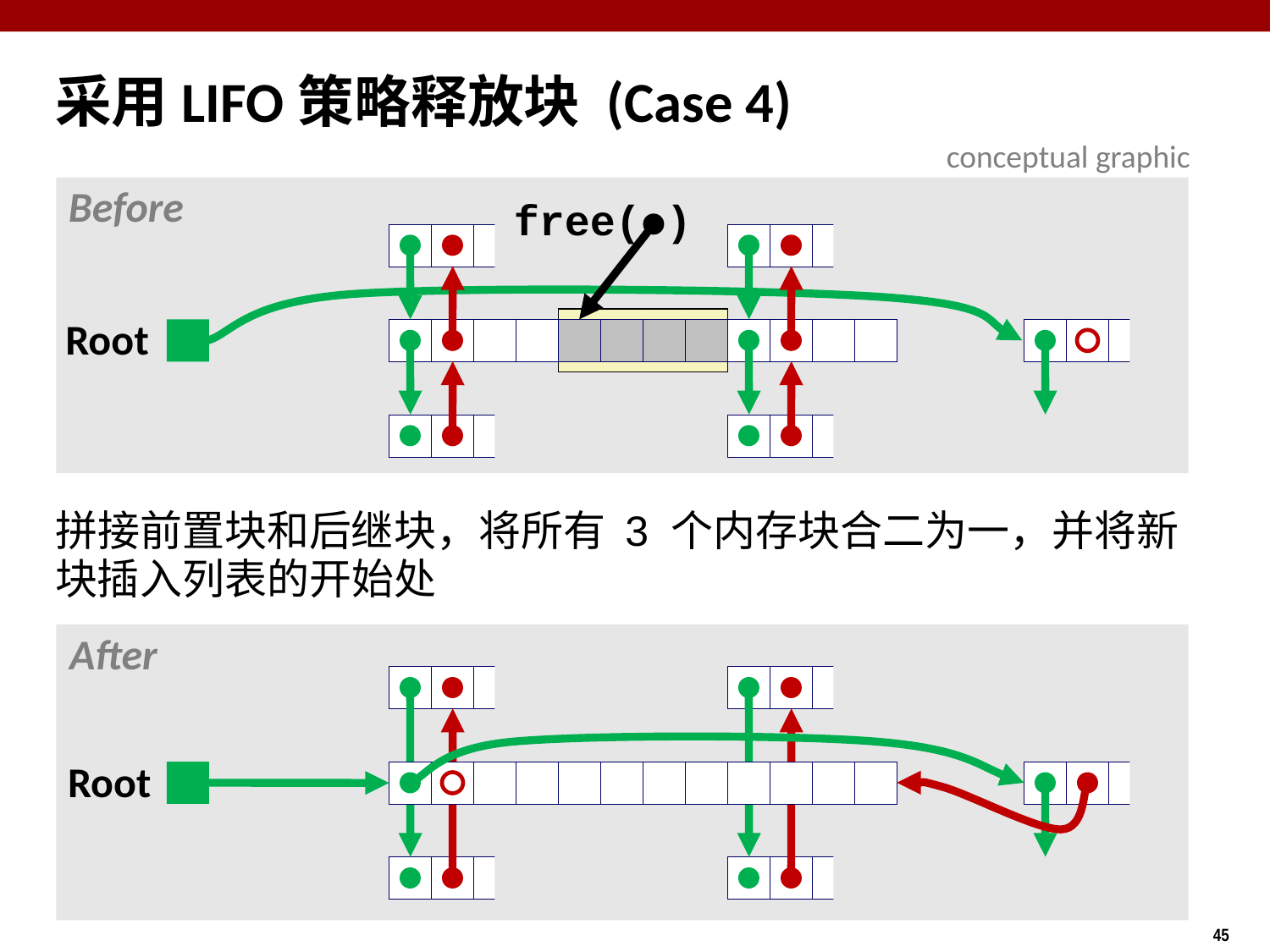

采用LIFO策略释放块 (Case 4)
conceptual graphic

Before
free( )

Root

拼接前置块和后继块，将所有 3 个内存块合二为一，并将新块插入列表的开始处

After

Root